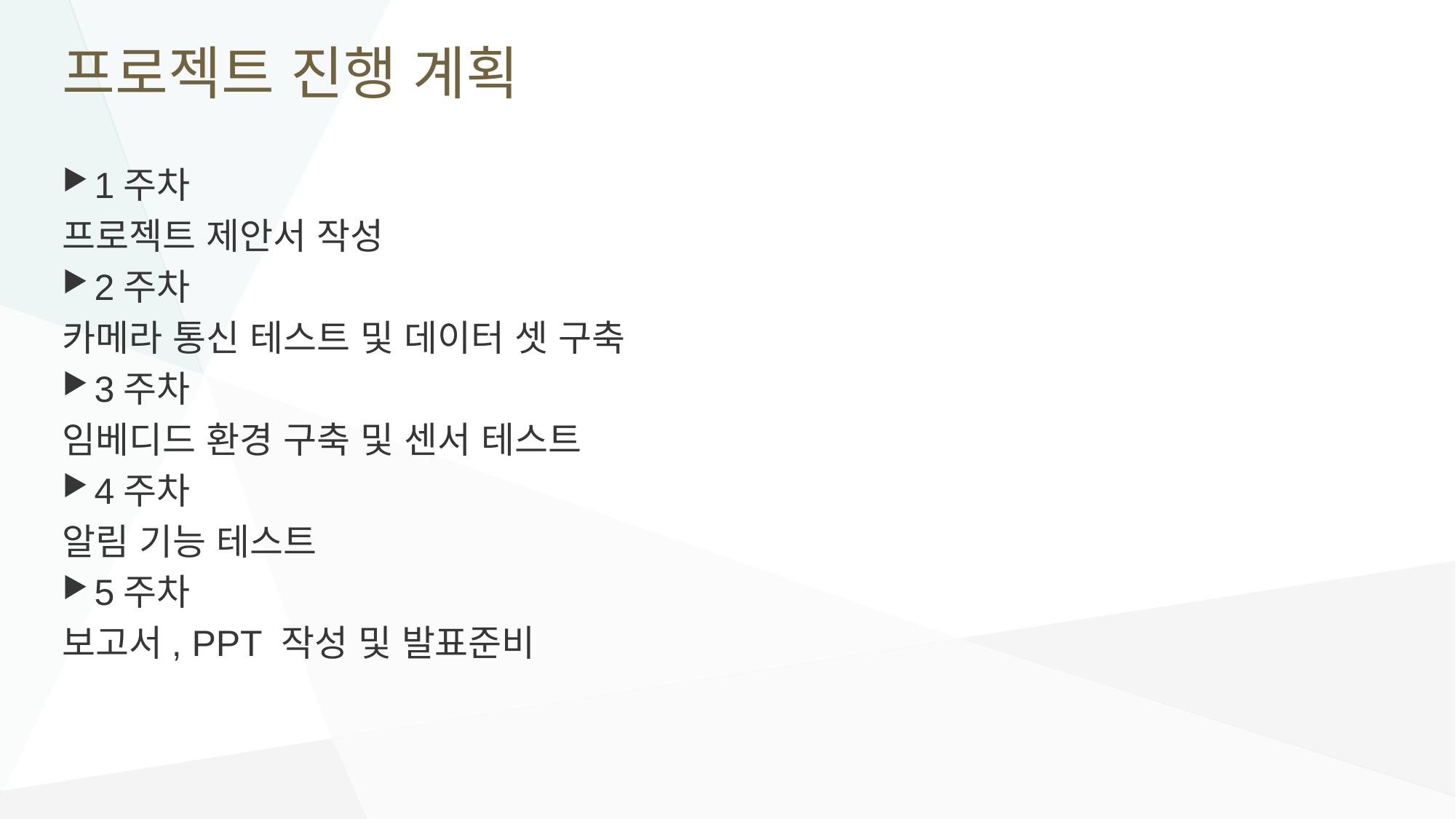

# 프로젝트 진행 계획
1주차
프로젝트 제안서 작성
2주차
카메라 통신 테스트 및 데이터 셋 구축
3주차
임베디드 환경 구축 및 센서 테스트
4주차
알림 기능 테스트
5주차
보고서, PPT 작성 및 발표준비